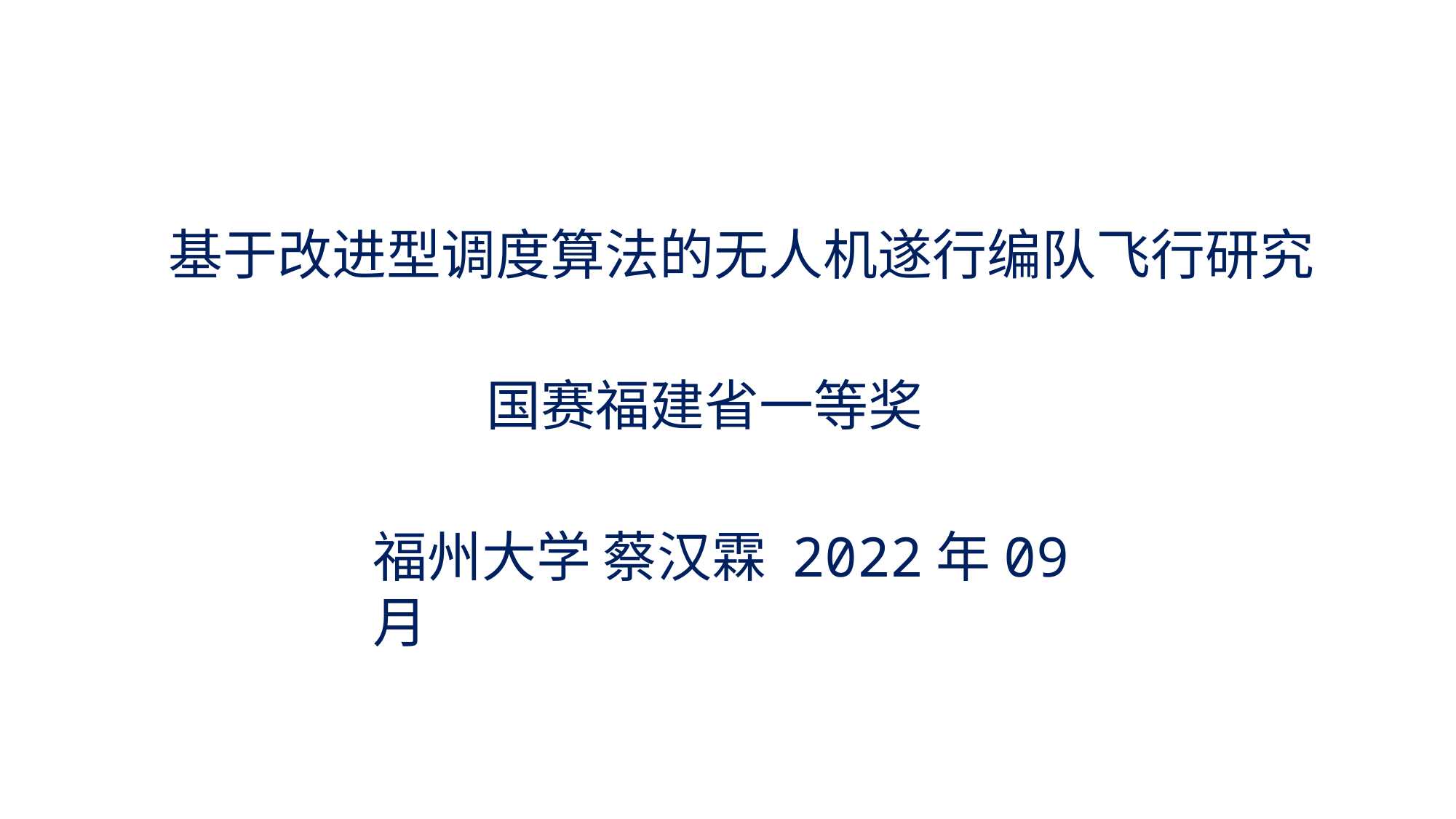

基于改进型调度算法的无人机遂行编队飞行研究
国赛福建省一等奖
福州大学 蔡汉霖 2022年09月